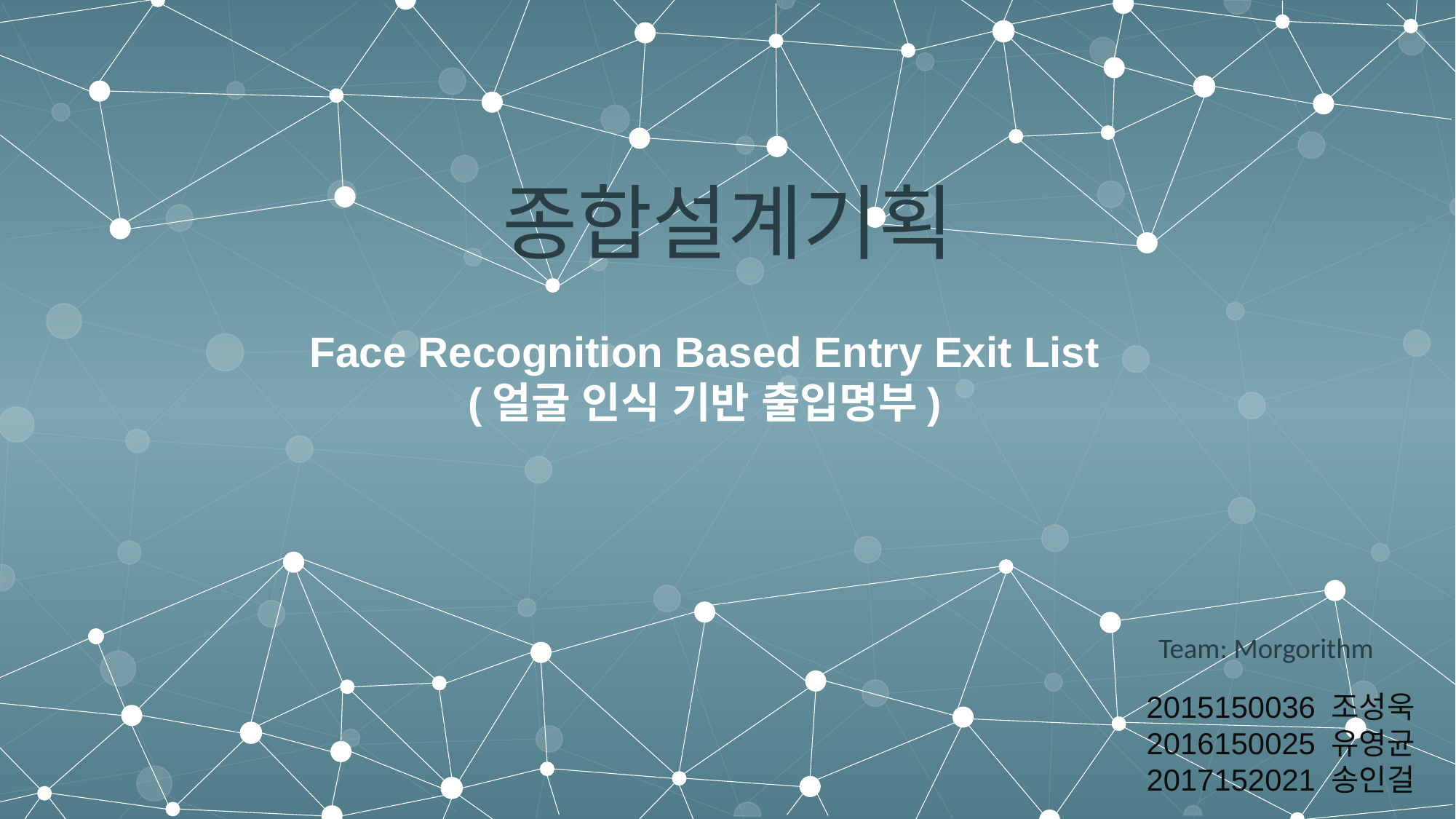

종합설계기획
Face Recognition Based Entry Exit List
(얼굴 인식 기반 출입명부)

Team: Morgorithm
2015150036 조성욱
2016150025 유영균
2017152021 송인걸